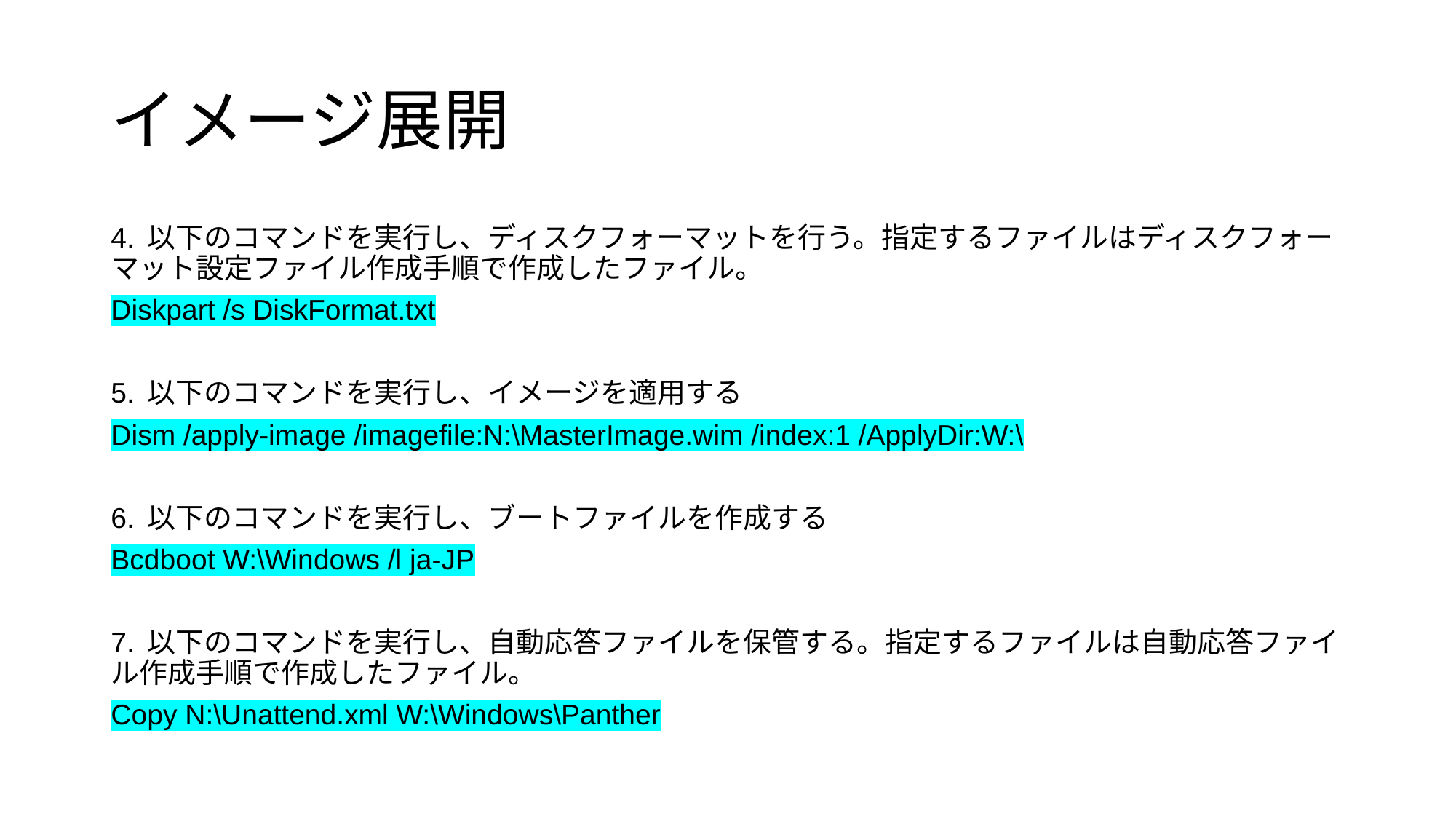

# イメージ展開
4. 以下のコマンドを実行し、ディスクフォーマットを行う。指定するファイルはディスクフォーマット設定ファイル作成手順で作成したファイル。
Diskpart /s DiskFormat.txt

5. 以下のコマンドを実行し、イメージを適用する
Dism /apply-image /imagefile:N:\MasterImage.wim /index:1 /ApplyDir:W:\

6. 以下のコマンドを実行し、ブートファイルを作成する
Bcdboot W:\Windows /l ja-JP

7. 以下のコマンドを実行し、自動応答ファイルを保管する。指定するファイルは自動応答ファイル作成手順で作成したファイル。
Copy N:\Unattend.xml W:\Windows\Panther